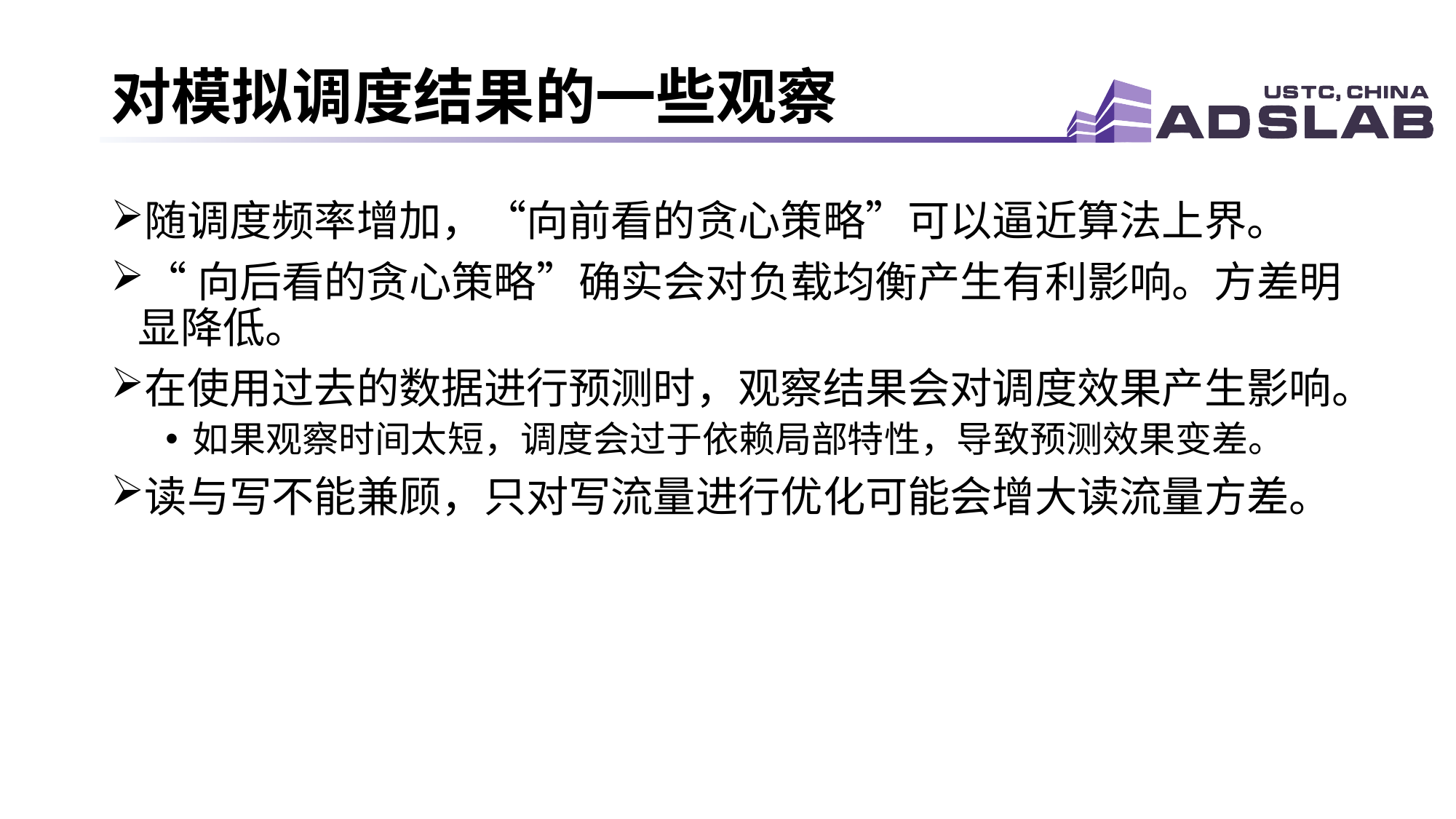

# 对模拟调度结果的一些观察
随调度频率增加，“向前看的贪心策略”可以逼近算法上界。
“向后看的贪心策略”确实会对负载均衡产生有利影响。方差明显降低。
在使用过去的数据进行预测时，观察结果会对调度效果产生影响。
如果观察时间太短，调度会过于依赖局部特性，导致预测效果变差。
读与写不能兼顾，只对写流量进行优化可能会增大读流量方差。

40